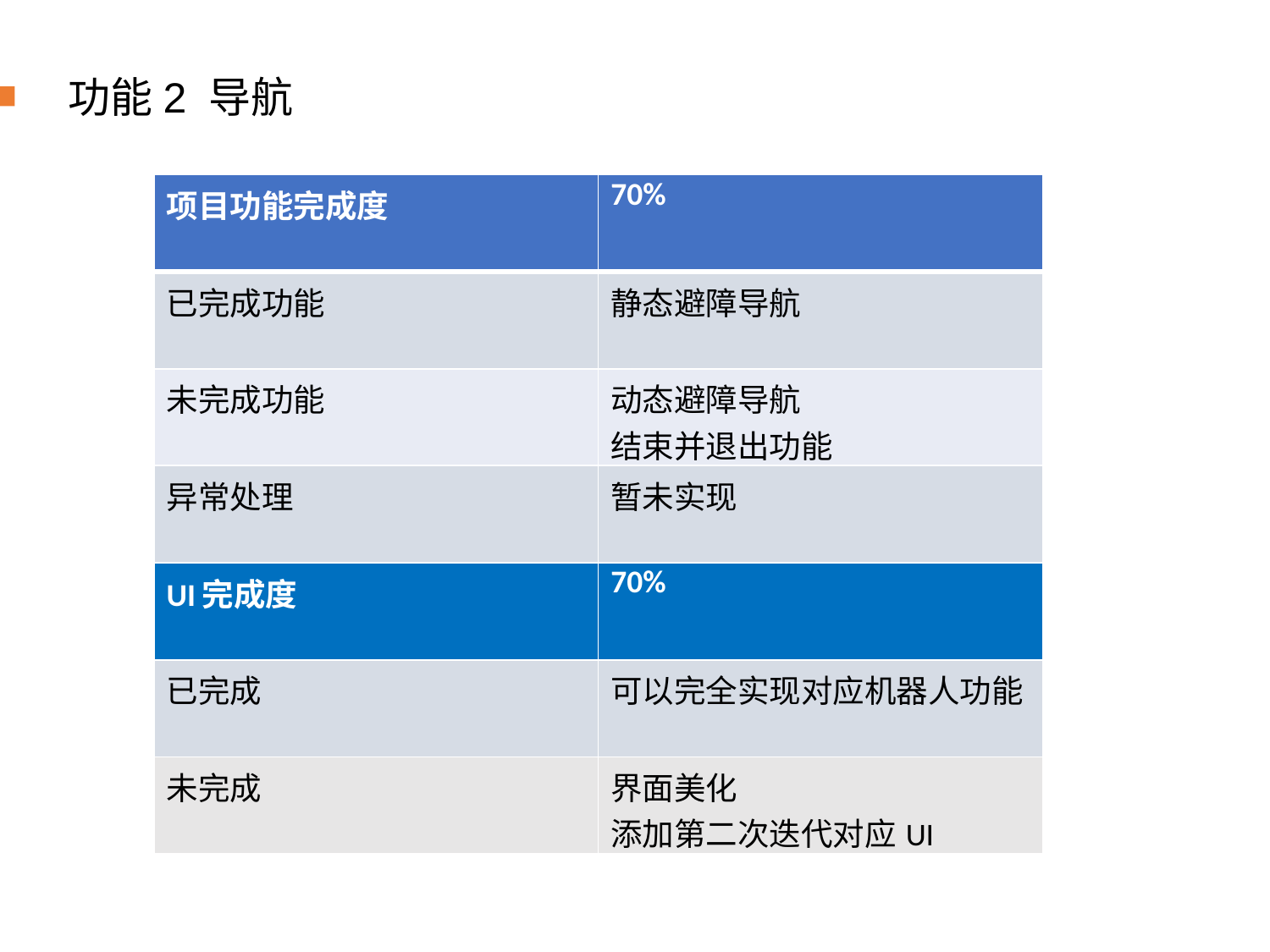

功能2 导航

| 项目功能完成度 | 70% |
| --- | --- |
| 已完成功能 | 静态避障导航 |
| 未完成功能 | 动态避障导航 结束并退出功能 |
| 异常处理 | 暂未实现 |
| UI完成度 | 70% |
| 已完成 | 可以完全实现对应机器人功能 |
| 未完成 | 界面美化 添加第二次迭代对应UI |